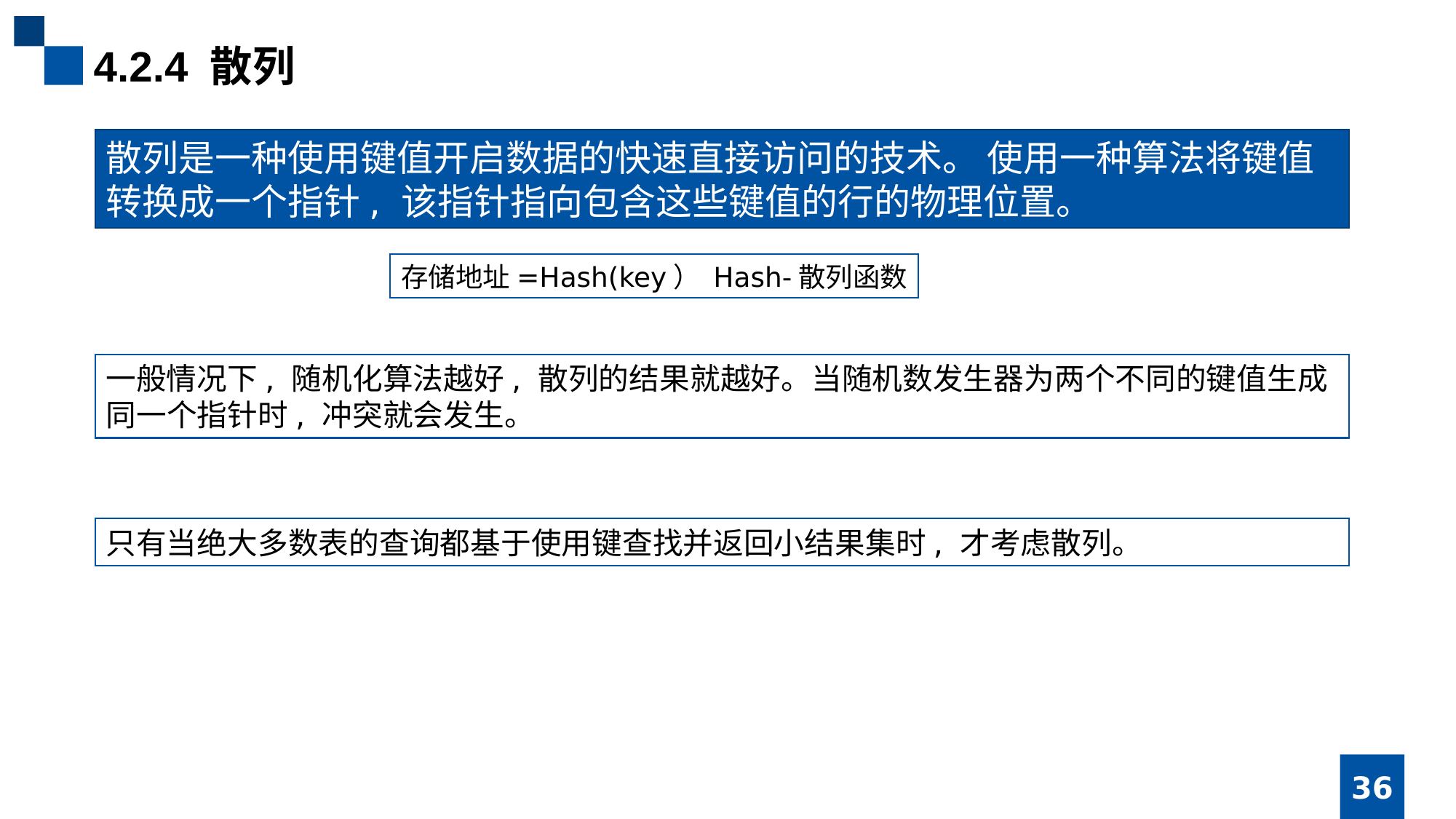

4.2.4 散列
散列是一种使用键值开启数据的快速直接访问的技术。 使用一种算法将键值转换成一个指针, 该指针指向包含这些键值的行的物理位置。
存储地址=Hash(key） Hash-散列函数
一般情况下, 随机化算法越好, 散列的结果就越好。当随机数发生器为两个不同的键值生成同一个指针时, 冲突就会发生。
只有当绝大多数表的查询都基于使用键查找并返回小结果集时, 才考虑散列。
36